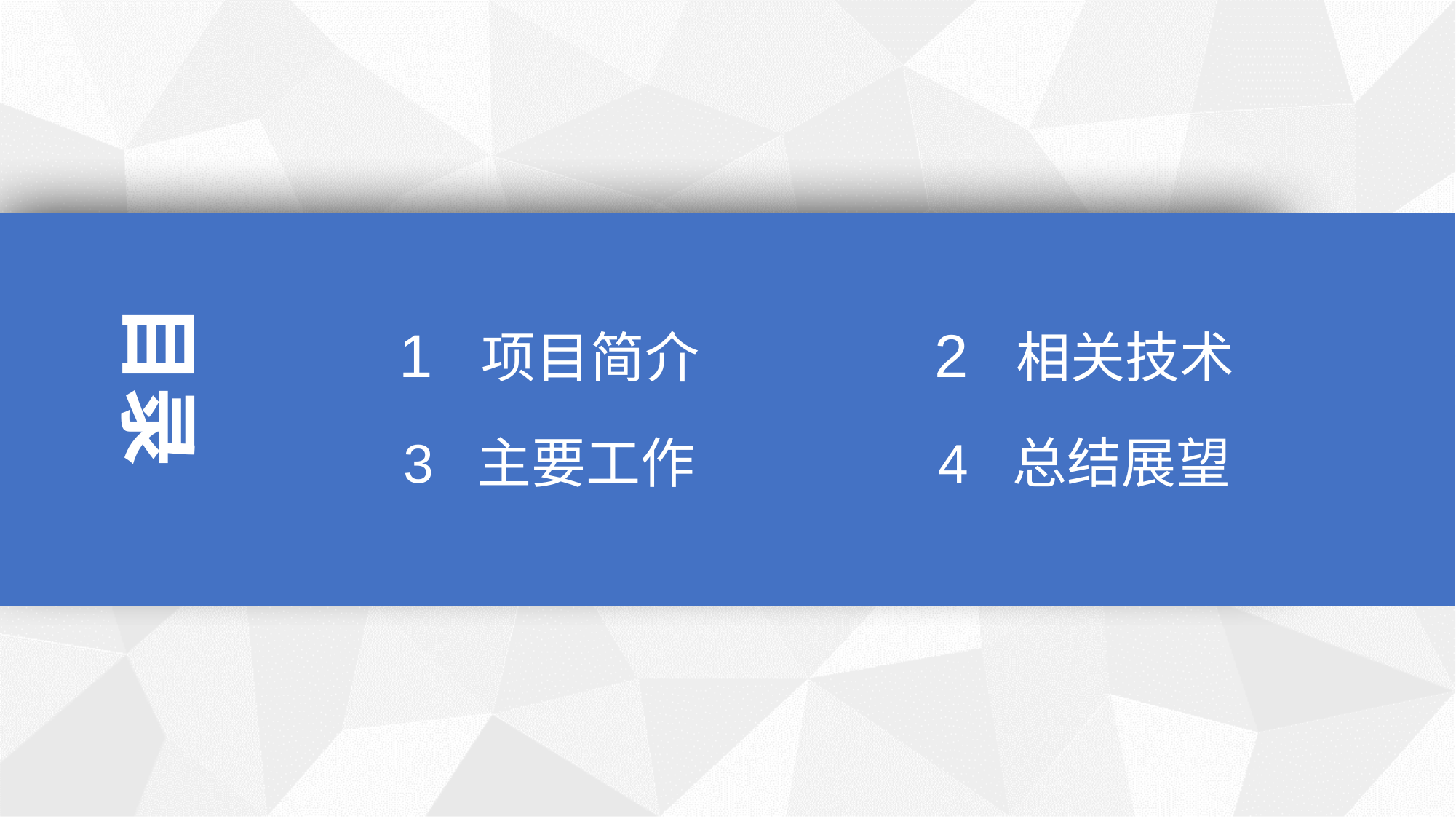

目录
1  项目简介
2  相关技术
3  主要工作
4  总结展望